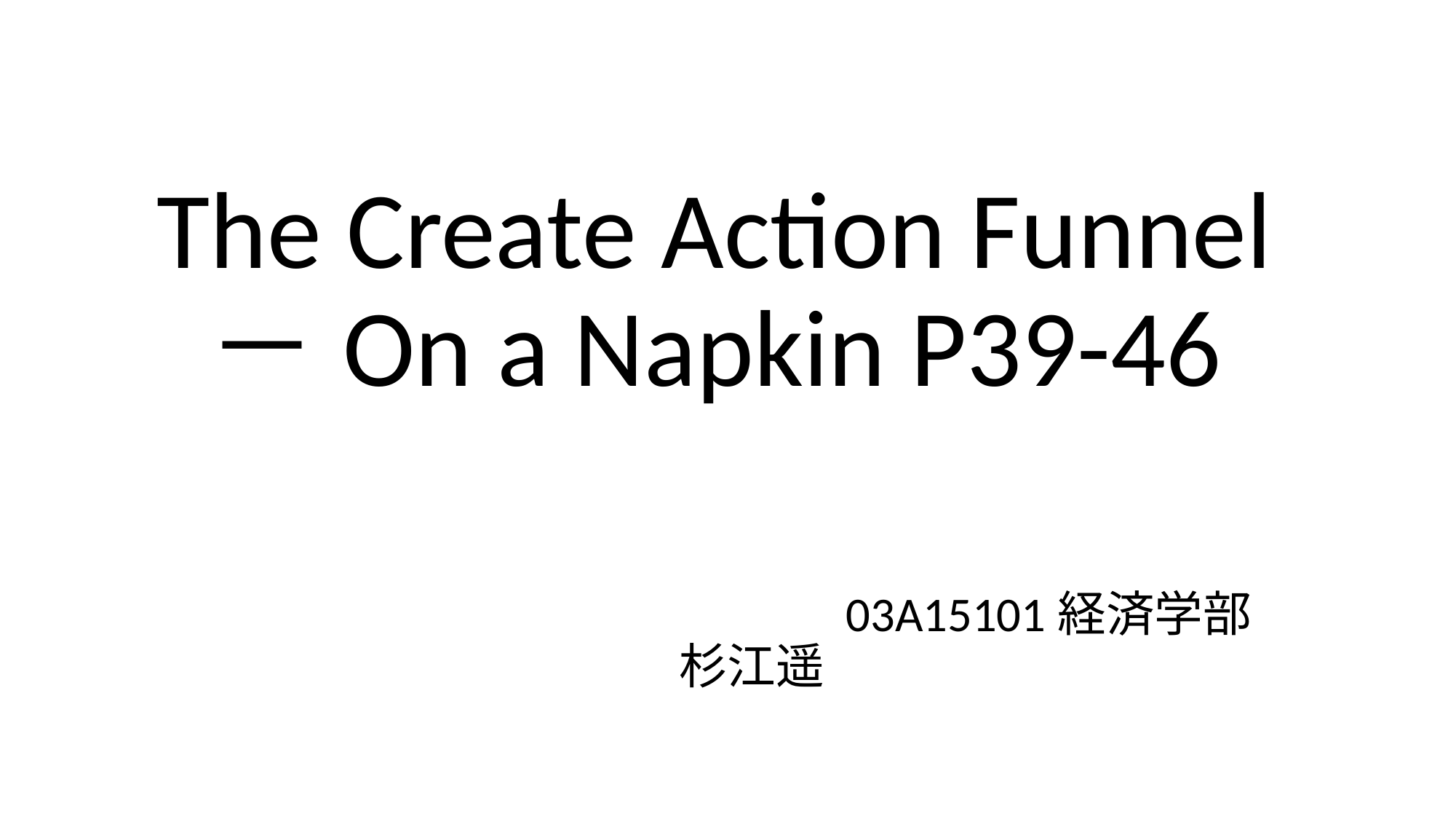

# The Create Action Funnel －On a Napkin P39-46
　　　　　　　　　　　　　　　03A15101経済学部　杉江遥